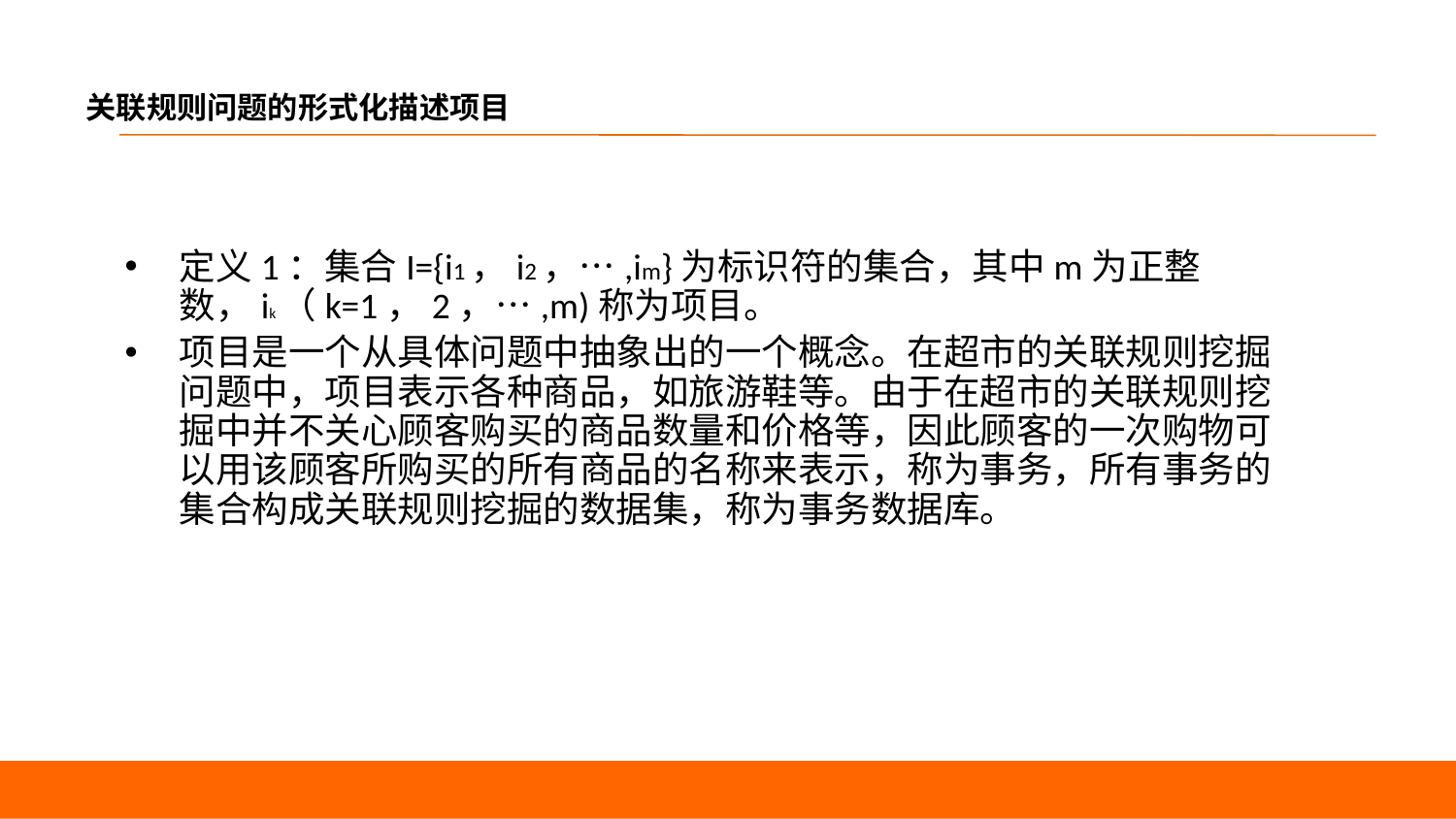

# 关联规则问题的形式化描述项目
定义1：集合I={i1，i2，…,im}为标识符的集合，其中m为正整数，ik（k=1，2，…,m)称为项目。
项目是一个从具体问题中抽象出的一个概念。在超市的关联规则挖掘问题中，项目表示各种商品，如旅游鞋等。由于在超市的关联规则挖掘中并不关心顾客购买的商品数量和价格等，因此顾客的一次购物可以用该顾客所购买的所有商品的名称来表示，称为事务，所有事务的集合构成关联规则挖掘的数据集，称为事务数据库。